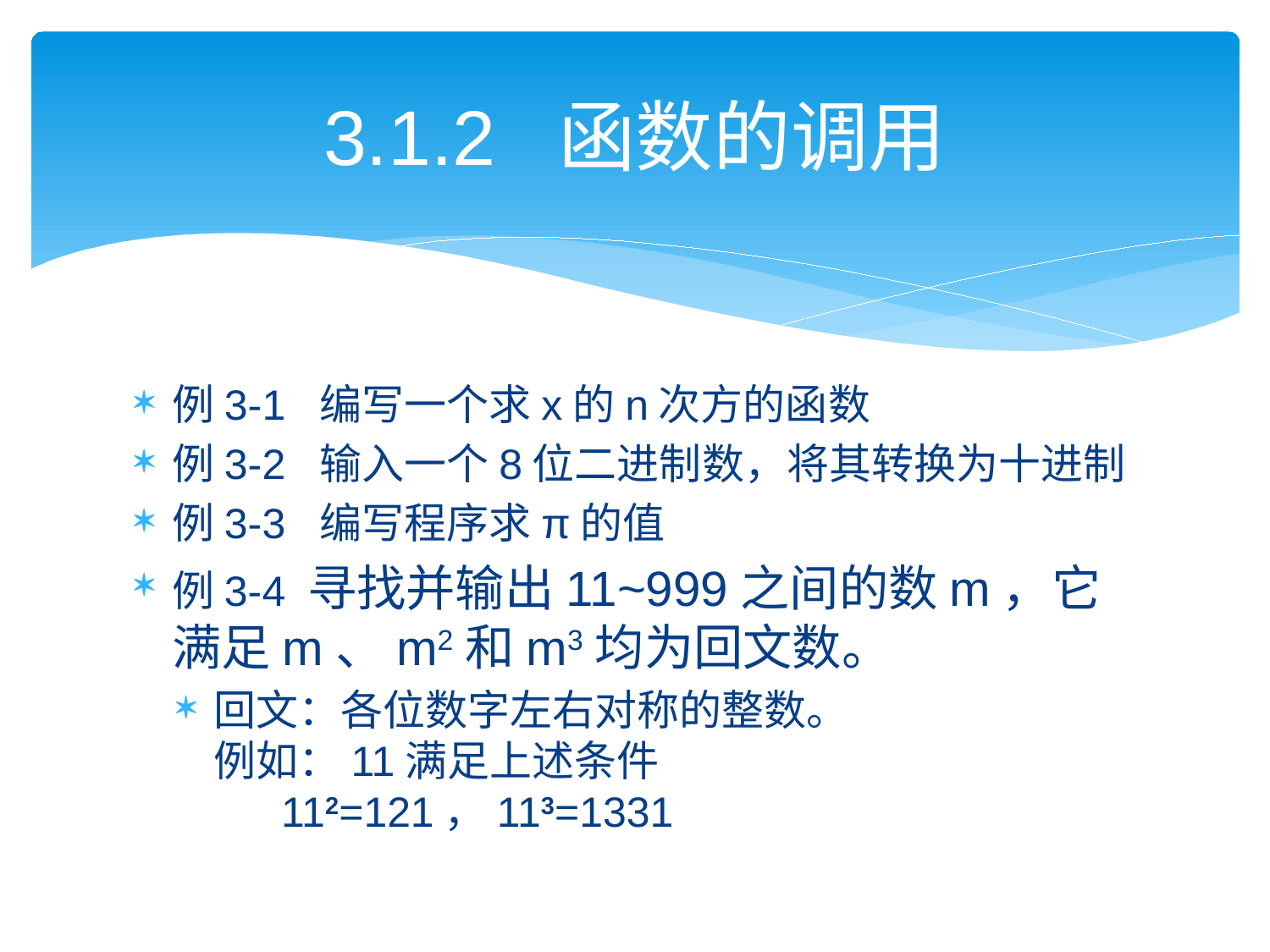

# 3.1.2  函数的调用
例3-1  编写一个求x的n次方的函数
例3-2  输入一个8位二进制数，将其转换为十进制
例3-3  编写程序求π的值
例3-4 寻找并输出11~999之间的数m，它满足m、m2和m3均为回文数。
回文：各位数字左右对称的整数。
例如：11满足上述条件
      112=121，113=1331